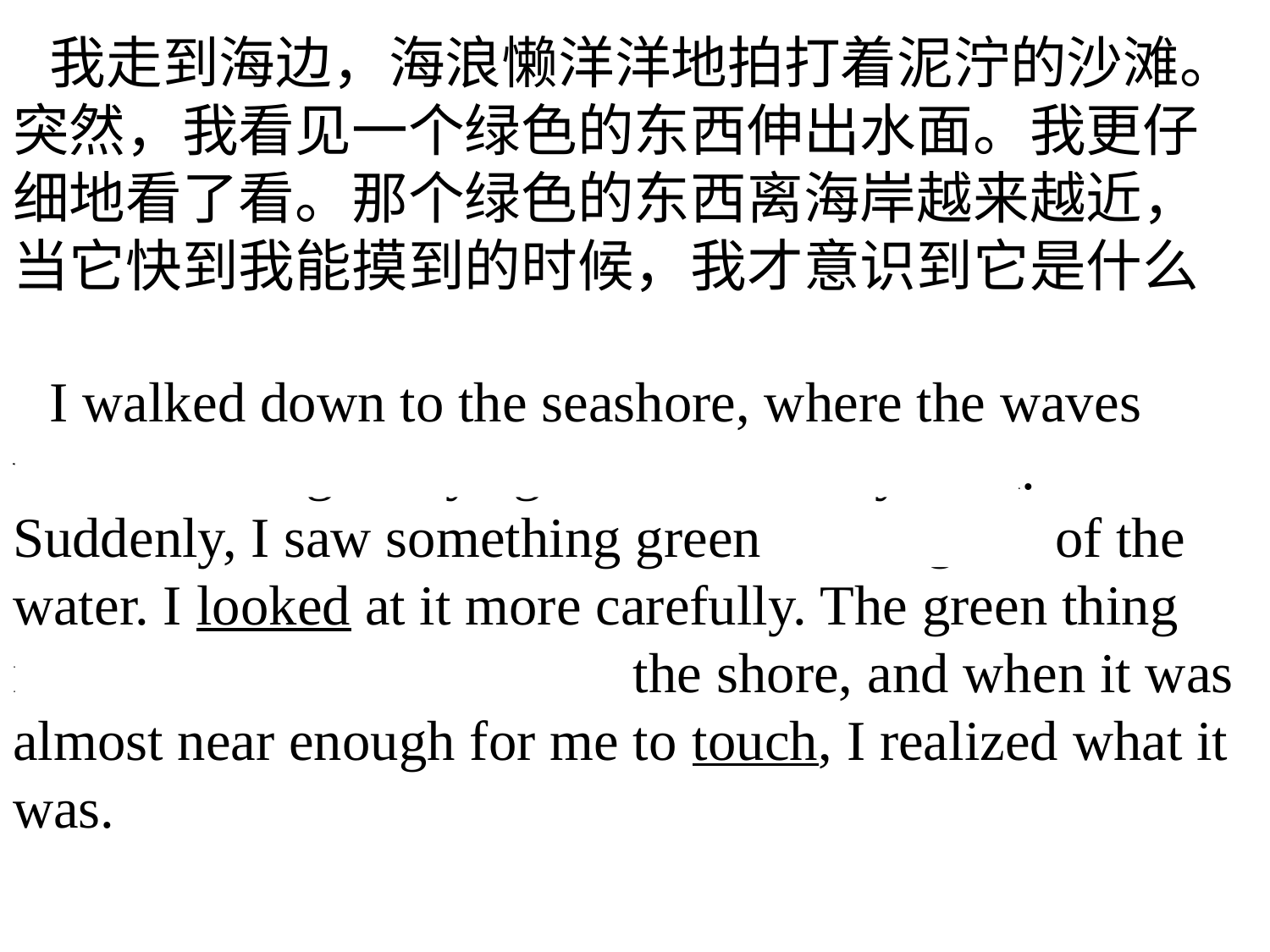

我走到海边，海浪懒洋洋地拍打着泥泞的沙滩。突然，我看见一个绿色的东西伸出水面。我更仔细地看了看。那个绿色的东西离海岸越来越近，当它快到我能摸到的时候，我才意识到它是什么

I walked down to the seashore, where the waves were breaking lazily against the muddy sand. Suddenly, I saw something green sticking out of the water. I looked at it more carefully. The green thing moved closer and closer to the shore, and when it was almost near enough for me to touch, I realized what it was.